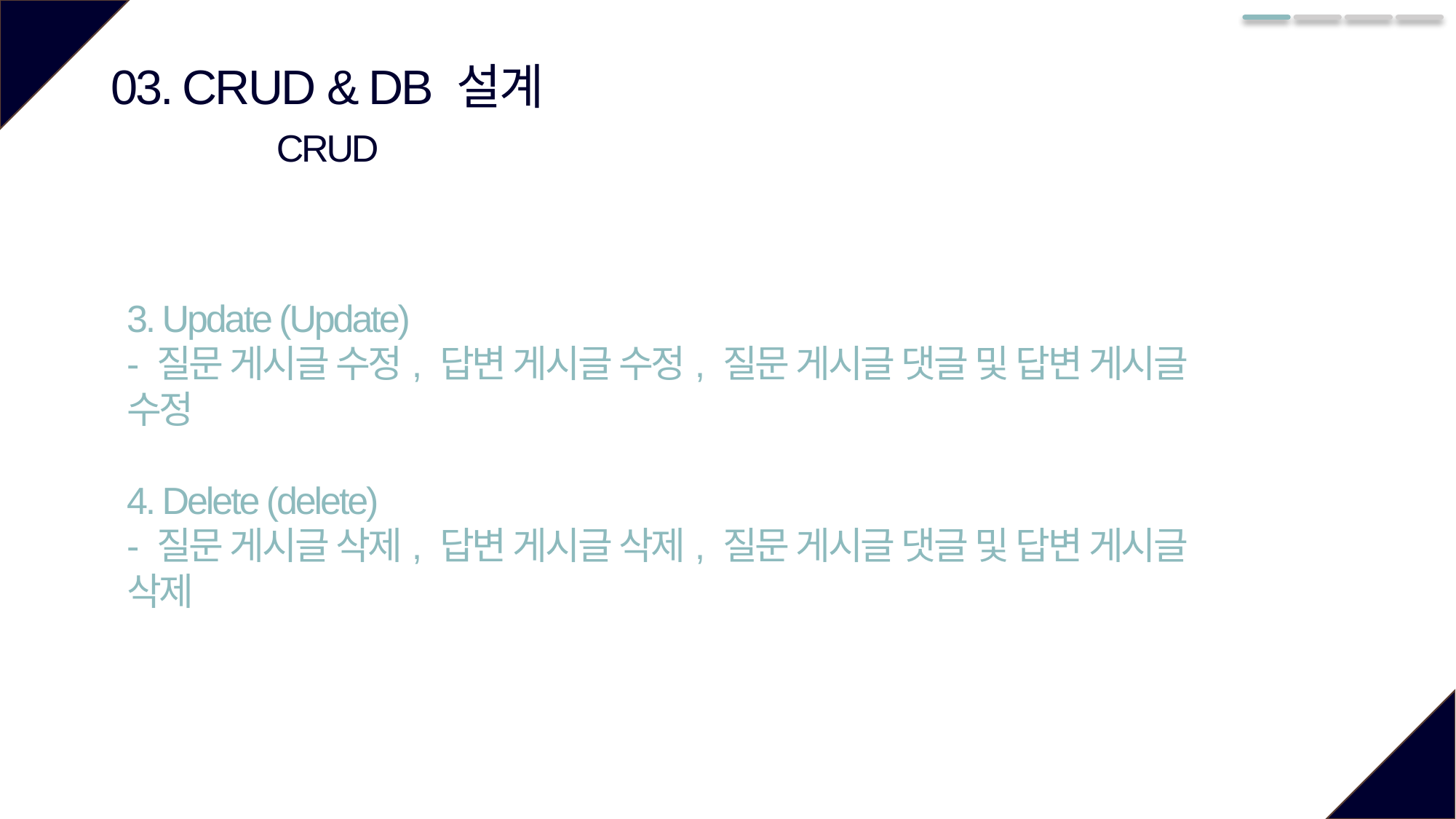

03. CRUD & DB 설계
CRUD

3. Update (Update)
- 질문 게시글 수정, 답변 게시글 수정, 질문 게시글 댓글 및 답변 게시글 수정

4. Delete (delete)
- 질문 게시글 삭제, 답변 게시글 삭제, 질문 게시글 댓글 및 답변 게시글 삭제